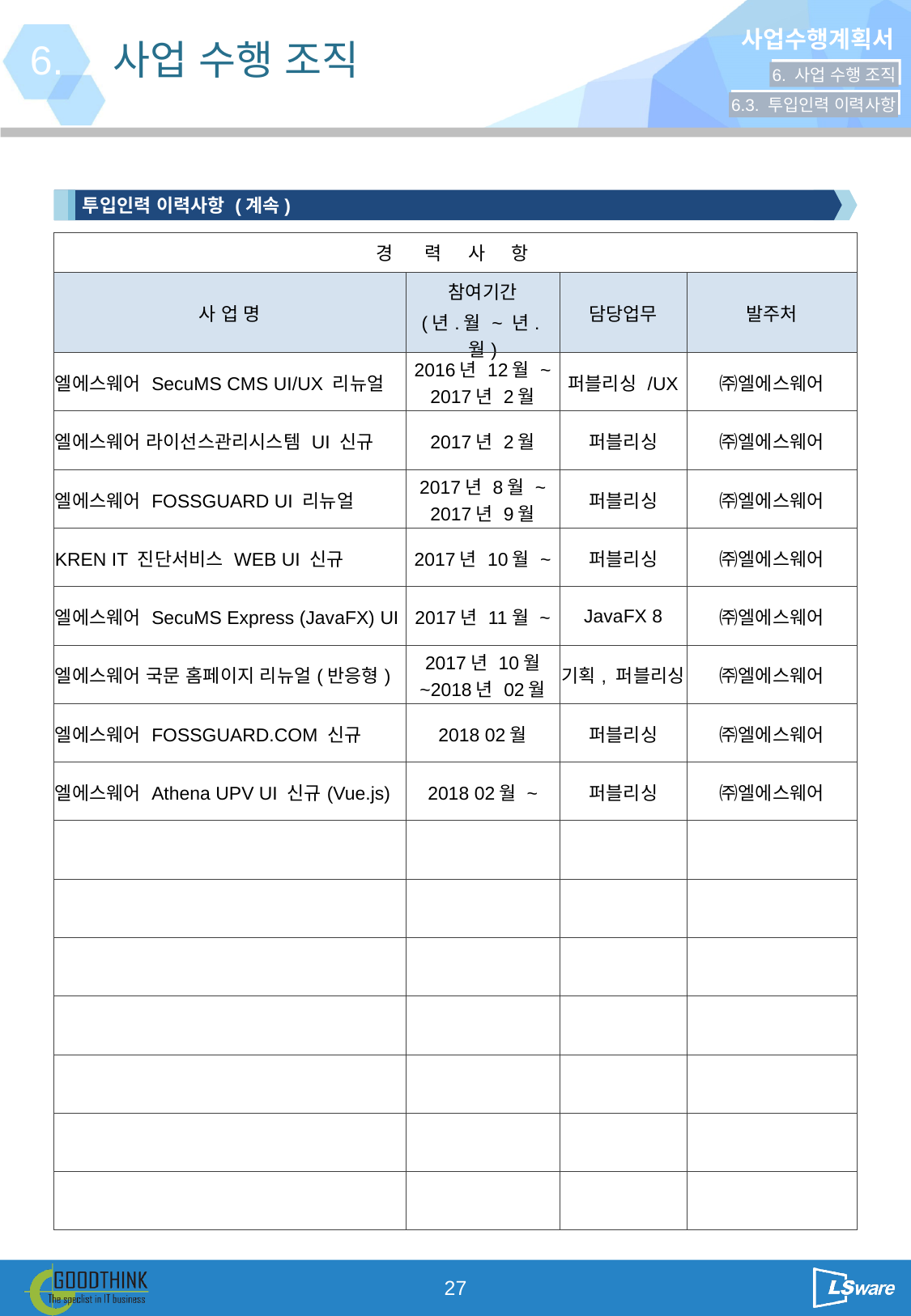

6.
사업 수행 조직
6. 사업 수행 조직
6.3. 투입인력 이력사항

투입인력 이력사항 (계속)
| 경 력 사 항 |  |  |  |
| --- | --- | --- | --- |
| 사 업 명 | 참여기간 (년.월 ~ 년.월) | 담당업무 | 발주처 |
| 엘에스웨어 SecuMS CMS UI/UX 리뉴얼 | 2016년 12월 ~ 2017년 2월 | 퍼블리싱 /UX | ㈜엘에스웨어 |
| 엘에스웨어 라이선스관리시스템 UI 신규 | 2017년 2월 | 퍼블리싱 | ㈜엘에스웨어 |
| 엘에스웨어 FOSSGUARD UI 리뉴얼 | 2017년 8월 ~ 2017년 9월 | 퍼블리싱 | ㈜엘에스웨어 |
| KREN IT 진단서비스 WEB UI 신규 | 2017년 10월 ~ | 퍼블리싱 | ㈜엘에스웨어 |
| 엘에스웨어 SecuMS Express (JavaFX) UI | 2017년 11월 ~ | JavaFX 8 | ㈜엘에스웨어 |
| 엘에스웨어 국문 홈페이지 리뉴얼(반응형) | 2017년 10월 ~2018년 02월 | 기획, 퍼블리싱 | ㈜엘에스웨어 |
| 엘에스웨어 FOSSGUARD.COM 신규 | 2018 02월 | 퍼블리싱 | ㈜엘에스웨어 |
| 엘에스웨어 Athena UPV UI 신규(Vue.js) | 2018 02월 ~ | 퍼블리싱 | ㈜엘에스웨어 |
|  |  |  |  |
|  |  |  |  |
|  |  |  |  |
|  |  |  |  |
|  |  |  |  |
|  |  |  |  |
|  |  |  |  |